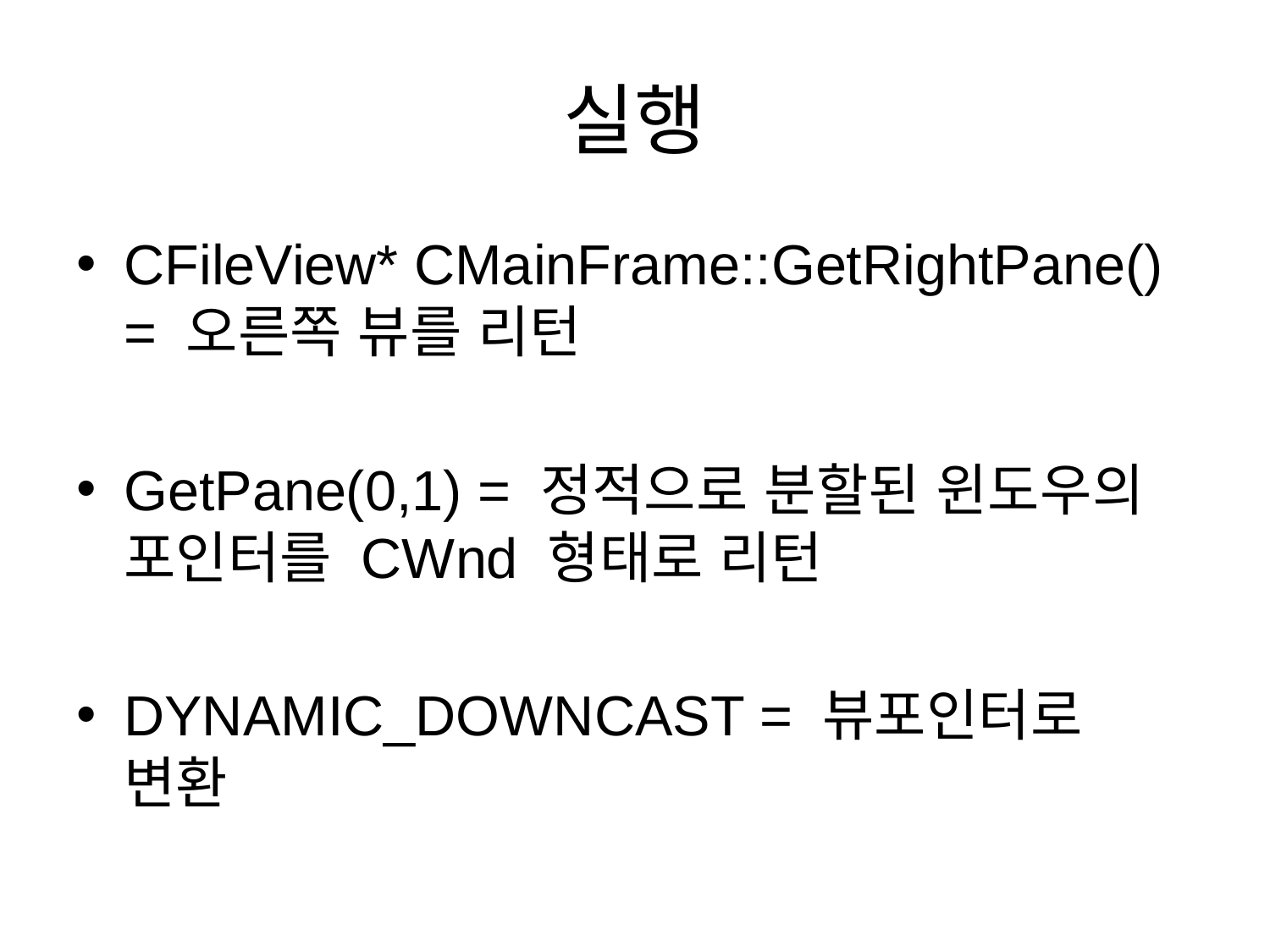

# 실행
CFileView* CMainFrame::GetRightPane() = 오른쪽 뷰를 리턴

GetPane(0,1) = 정적으로 분할된 윈도우의 포인터를 CWnd 형태로 리턴

DYNAMIC_DOWNCAST = 뷰포인터로 변환